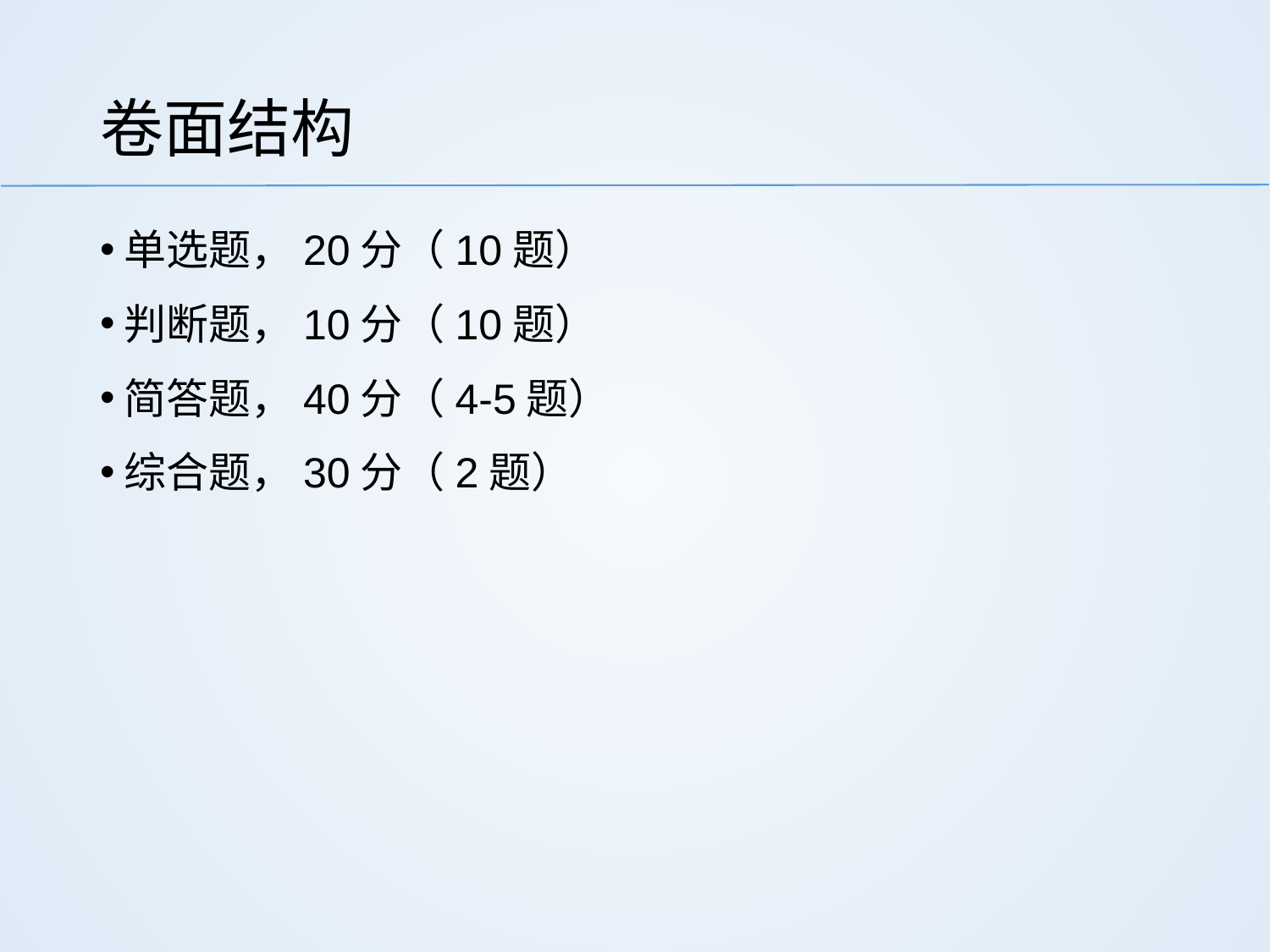

# 卷面结构
单选题，20分（10题）
判断题，10分（10题）
简答题，40分（4-5题）
综合题，30分（2题）

2